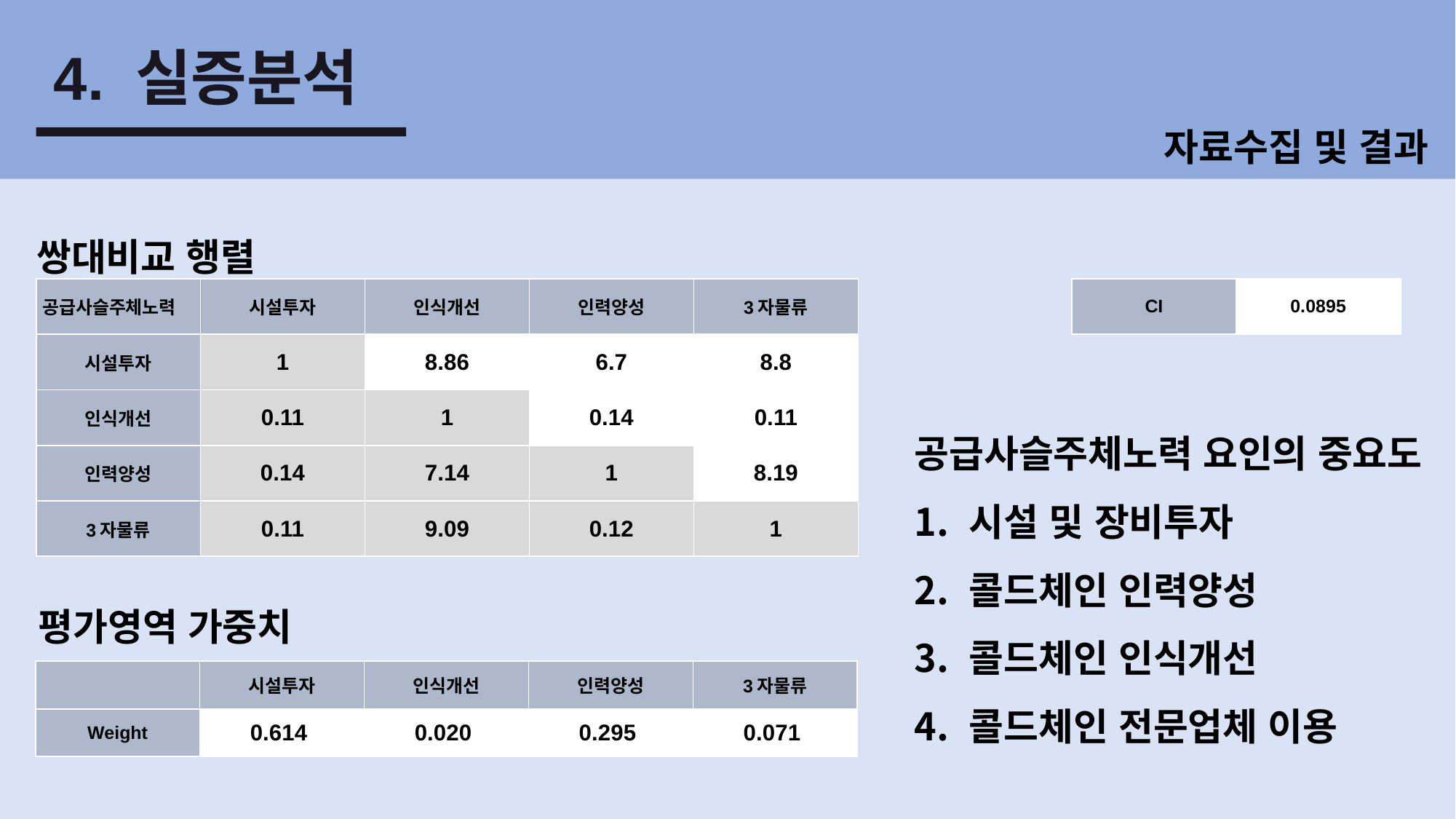

4. 실증분석
자료수집 및 결과

쌍대비교 행렬
| 공급사슬주체노력 | 시설투자 | 인식개선 | 인력양성 | 3자물류 |
| --- | --- | --- | --- | --- |
| 시설투자 | 1 | 8.86 | 6.7 | 8.8 |
| 인식개선 | 0.11 | 1 | 0.14 | 0.11 |
| 인력양성 | 0.14 | 7.14 | 1 | 8.19 |
| 3자물류 | 0.11 | 9.09 | 0.12 | 1 |
| CI | 0.0895 |
| --- | --- |
공급사슬주체노력 요인의 중요도
시설 및 장비투자
콜드체인 인력양성
콜드체인 인식개선
콜드체인 전문업체 이용
평가영역 가중치
|  | 시설투자 | 인식개선 | 인력양성 | 3자물류 |
| --- | --- | --- | --- | --- |
| Weight | 0.614 | 0.020 | 0.295 | 0.071 |